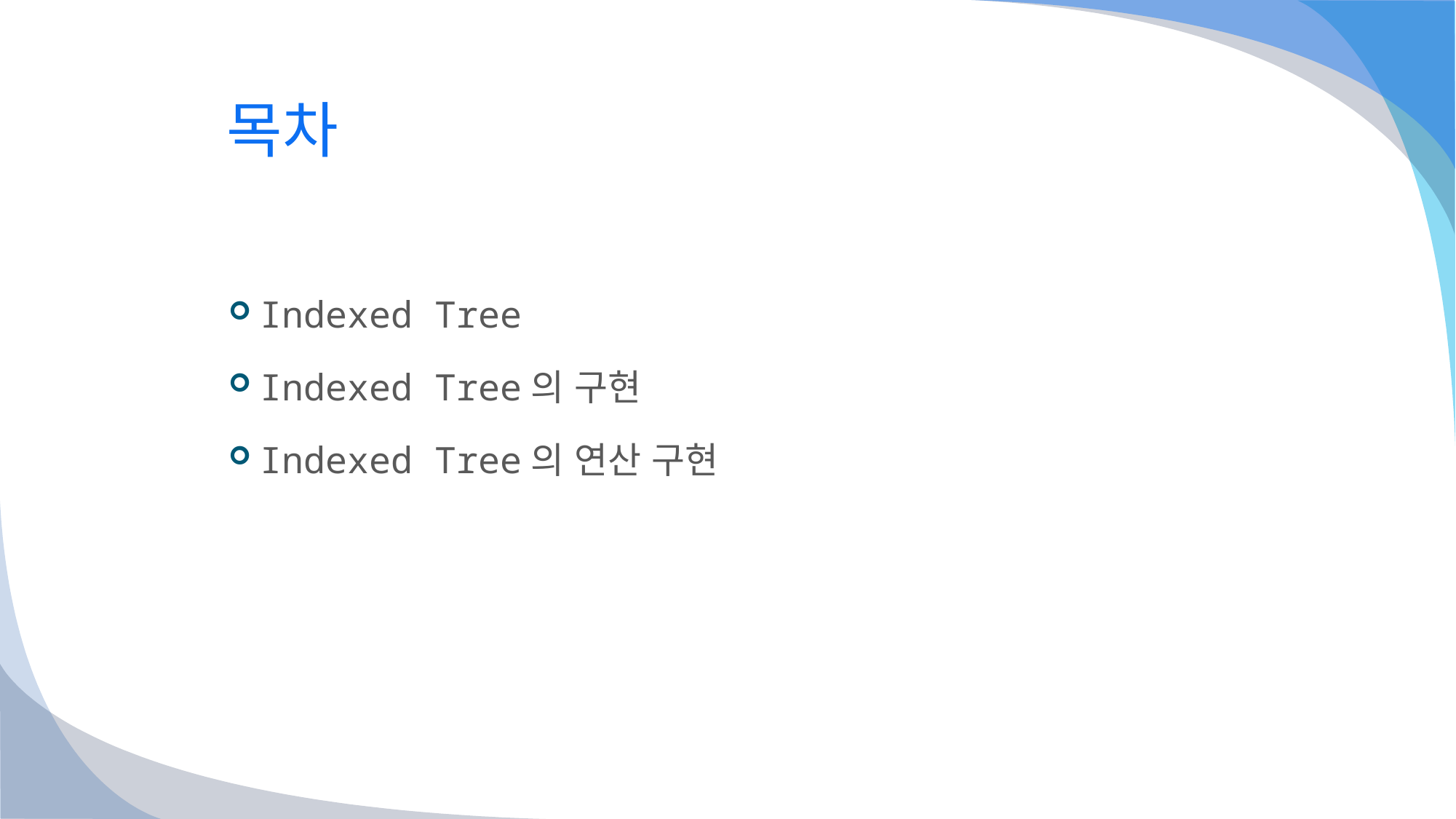

# 목차
Indexed Tree
Indexed Tree의 구현
Indexed Tree의 연산 구현